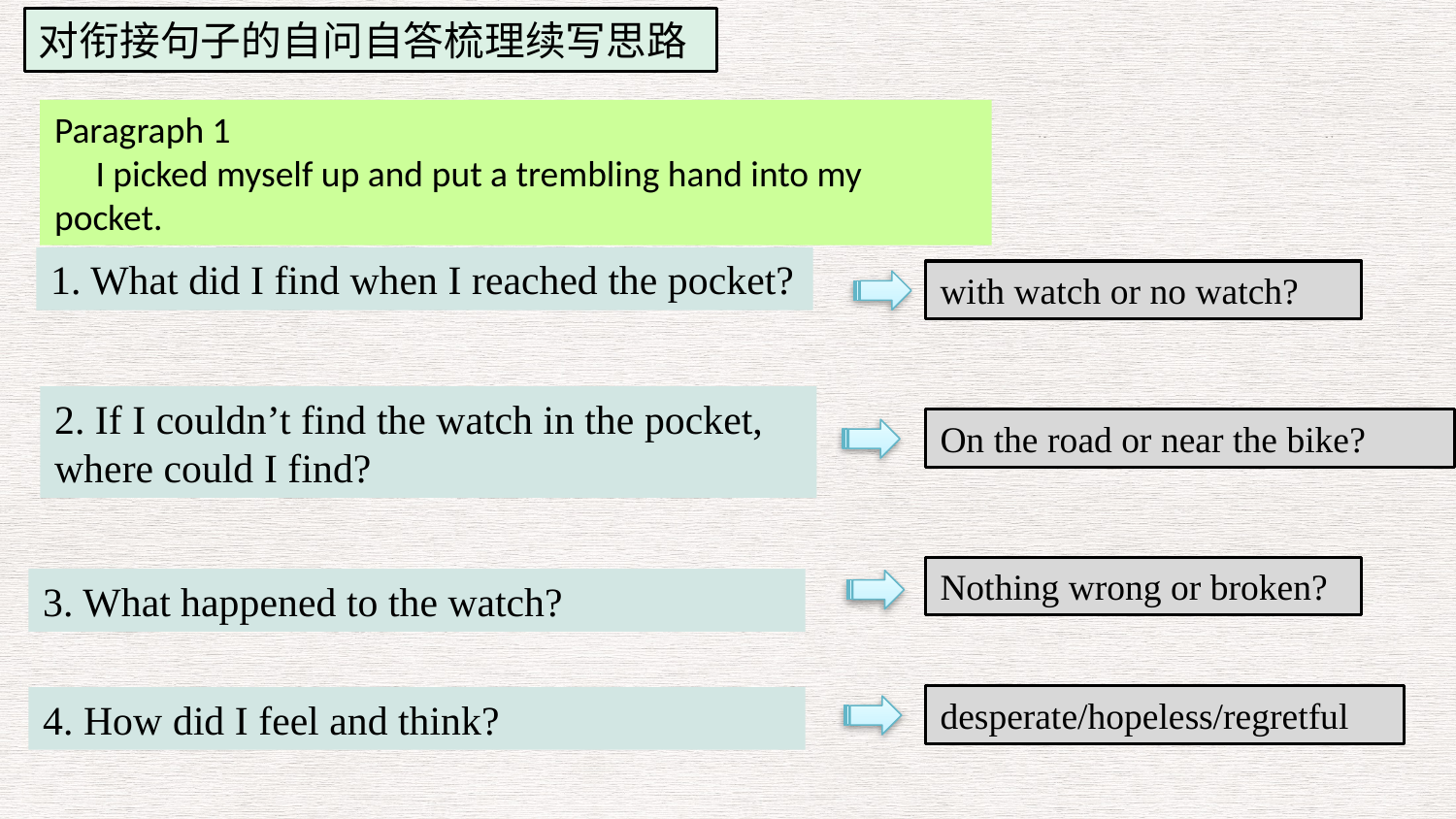

对衔接句子的自问自答梳理续写思路
Paragraph 1
     I picked myself up and put a trembling hand into my pocket.
1. What did I find when I reached the pocket?
with watch or no watch?

2. If I couldn’t find the watch in the pocket, where could I find?
On the road or near the bike?

Nothing wrong or broken?
3. What happened to the watch?

desperate/hopeless/regretful
4. How did I feel and think?